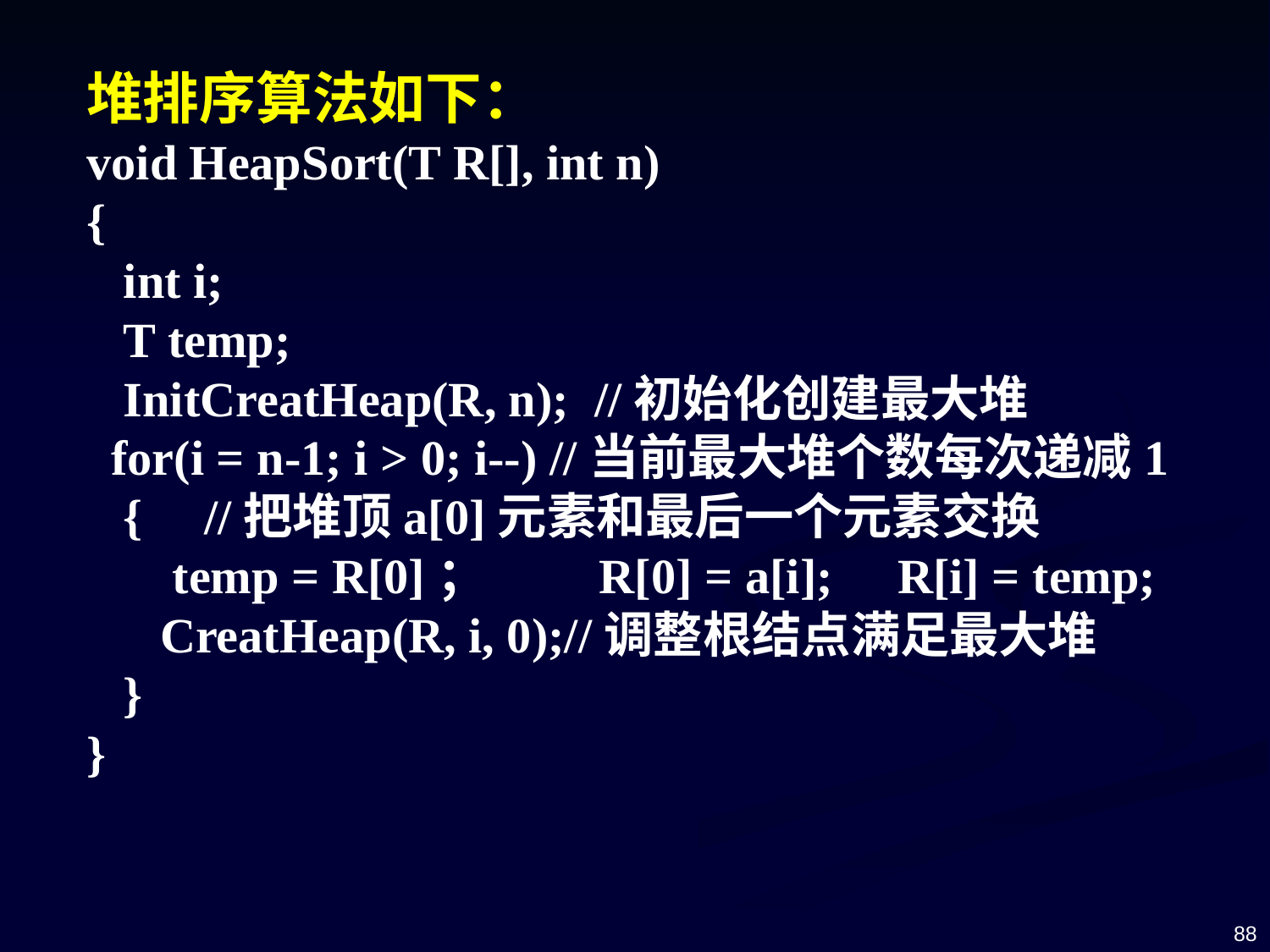

堆排序算法如下：
void HeapSort(T R[], int n)
{
   int i;
   T temp;
   InitCreatHeap(R, n);	//初始化创建最大堆
  for(i = n-1; i > 0; i--) //当前最大堆个数每次递减1
   {     //把堆顶a[0]元素和最后一个元素交换
       temp = R[0]；         R[0] = a[i];	    R[i] = temp;
      CreatHeap(R, i, 0);//调整根结点满足最大堆
   }
}
88